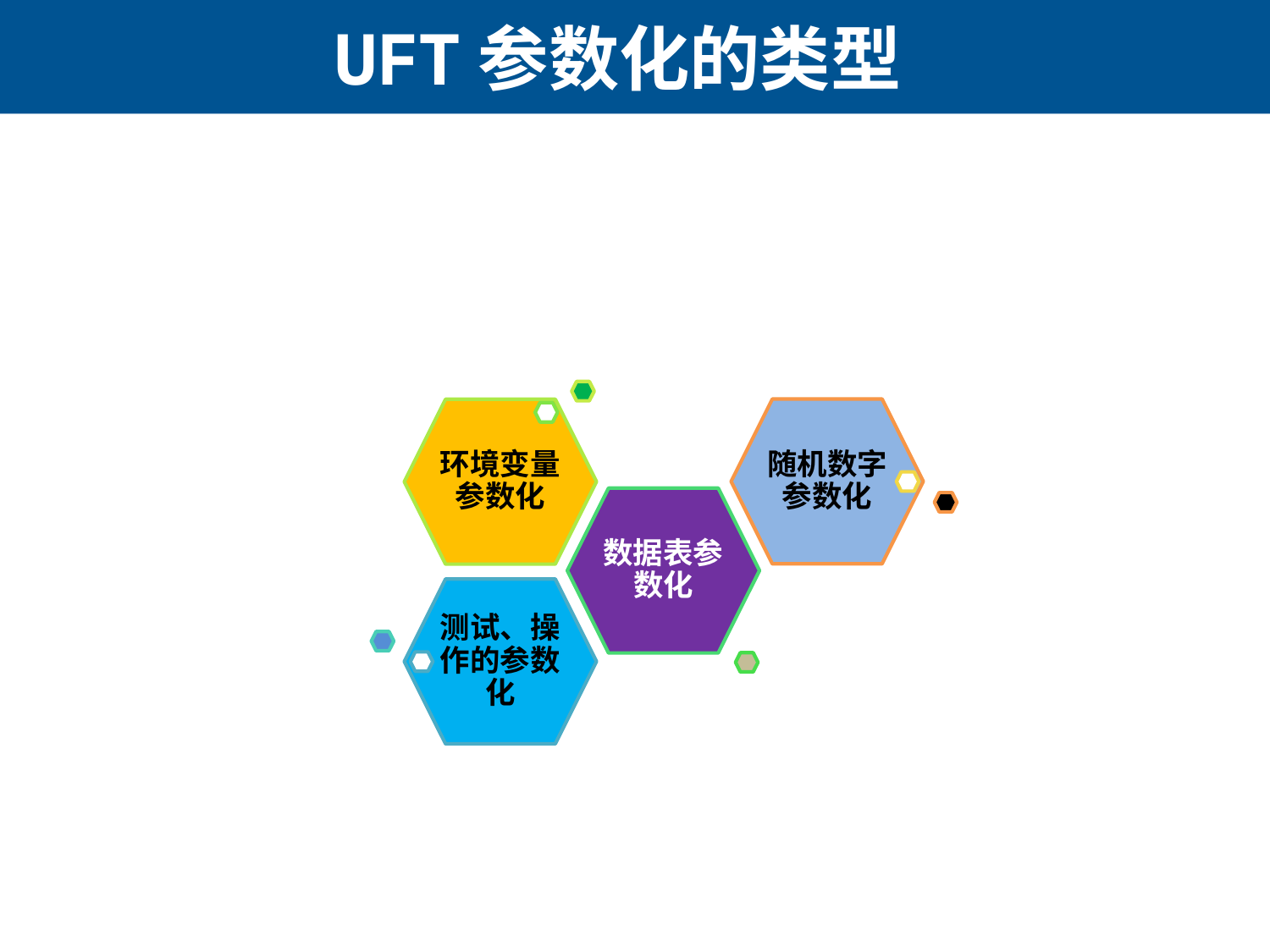

# UFT参数化的类型
测试、操作的参数化
数据表参数化
环境变量参数化
随机数字参数化